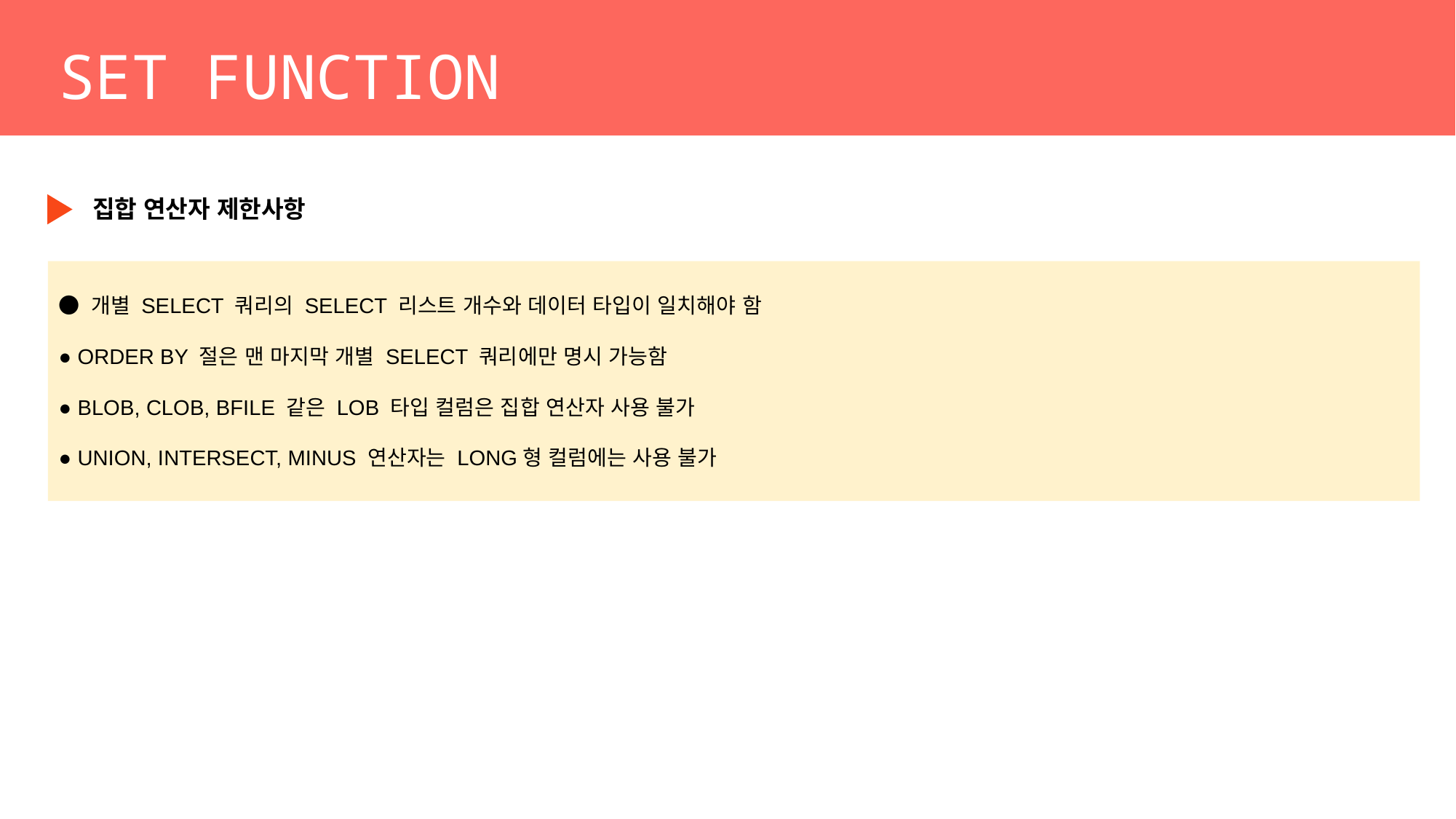

SET FUNCTION
집합 연산자 제한사항

● 개별 SELECT 쿼리의 SELECT 리스트 개수와 데이터 타입이 일치해야 함

● ORDER BY 절은 맨 마지막 개별 SELECT 쿼리에만 명시 가능함

● BLOB, CLOB, BFILE 같은 LOB 타입 컬럼은 집합 연산자 사용 불가

● UNION, INTERSECT, MINUS 연산자는 LONG형 컬럼에는 사용 불가